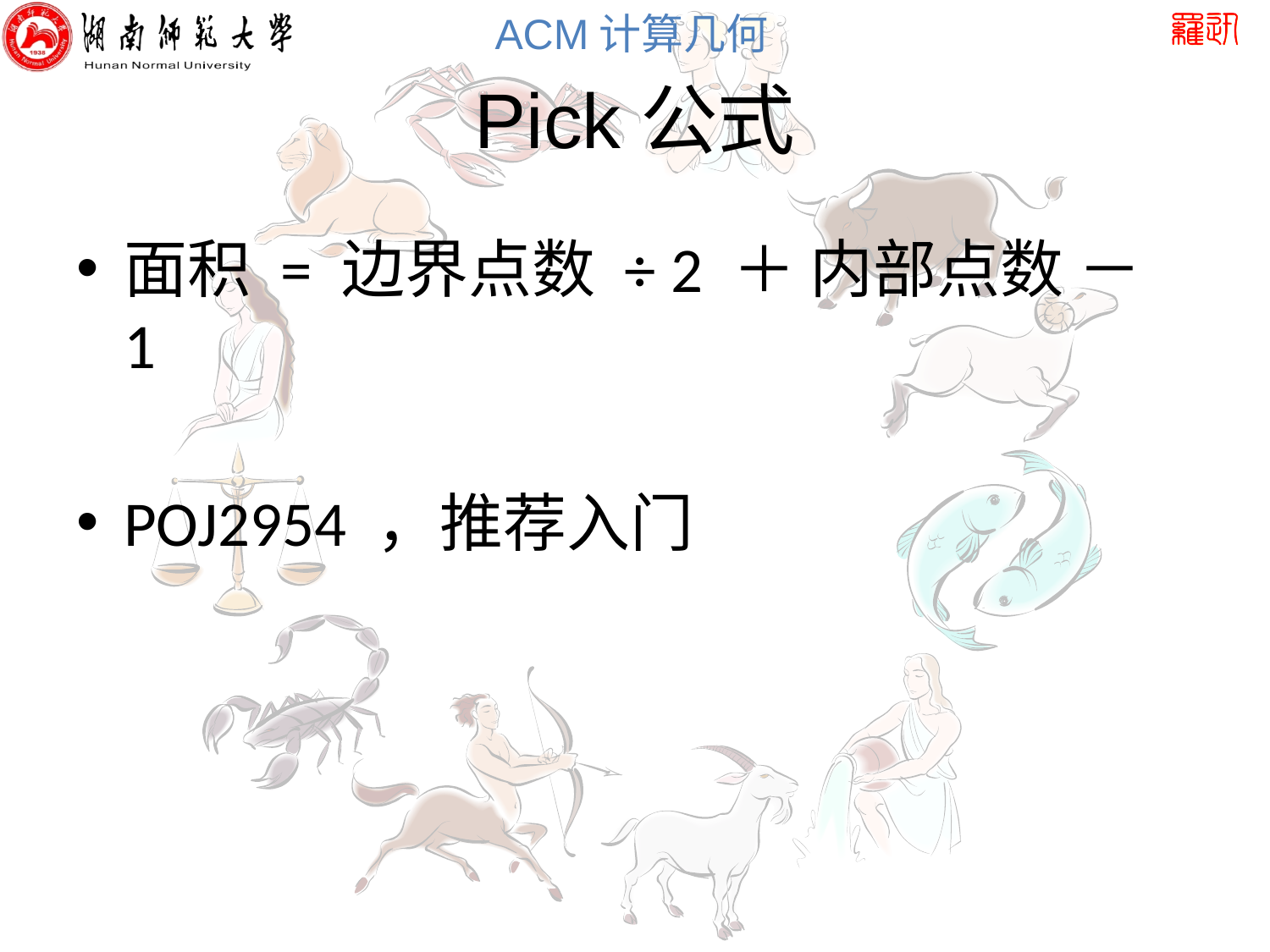

# Pick公式
面积 = 边界点数 ÷ 2 ＋ 内部点数 － 1

POJ2954 ，推荐入门